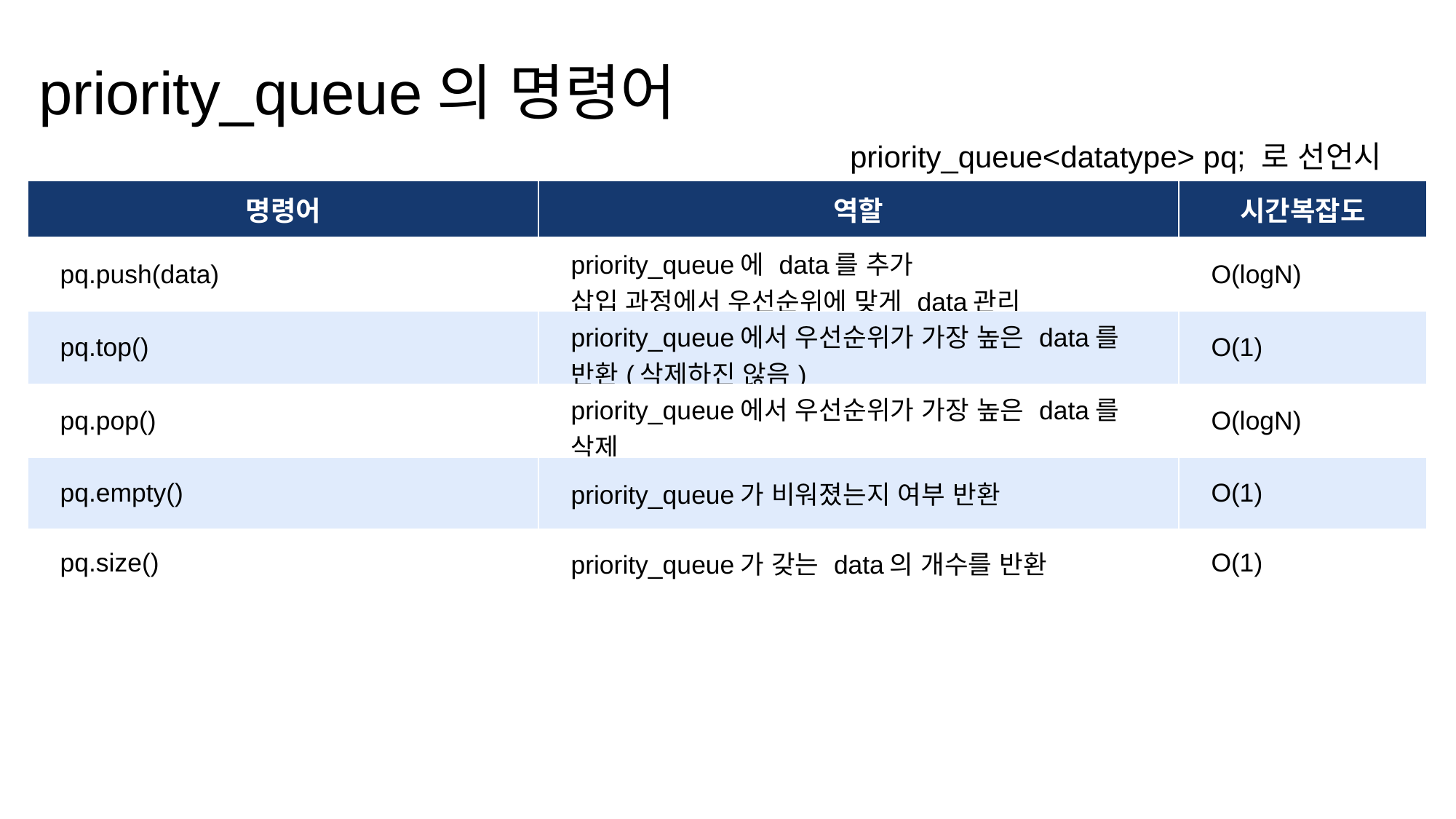

priority_queue의 명령어
priority_queue<datatype> pq; 로 선언시
| 명령어 | 역할 | 시간복잡도 |
| --- | --- | --- |
| pq.push(data) | priority\_queue에 data를 추가 삽입 과정에서 우선순위에 맞게 data관리 | O(logN) |
| pq.top() | priority\_queue에서 우선순위가 가장 높은 data를 반환(삭제하진 않음) | O(1) |
| pq.pop() | priority\_queue에서 우선순위가 가장 높은 data를 삭제 | O(logN) |
| pq.empty() | priority\_queue가 비워졌는지 여부 반환 | O(1) |
| pq.size() | priority\_queue가 갖는 data의 개수를 반환 | O(1) |